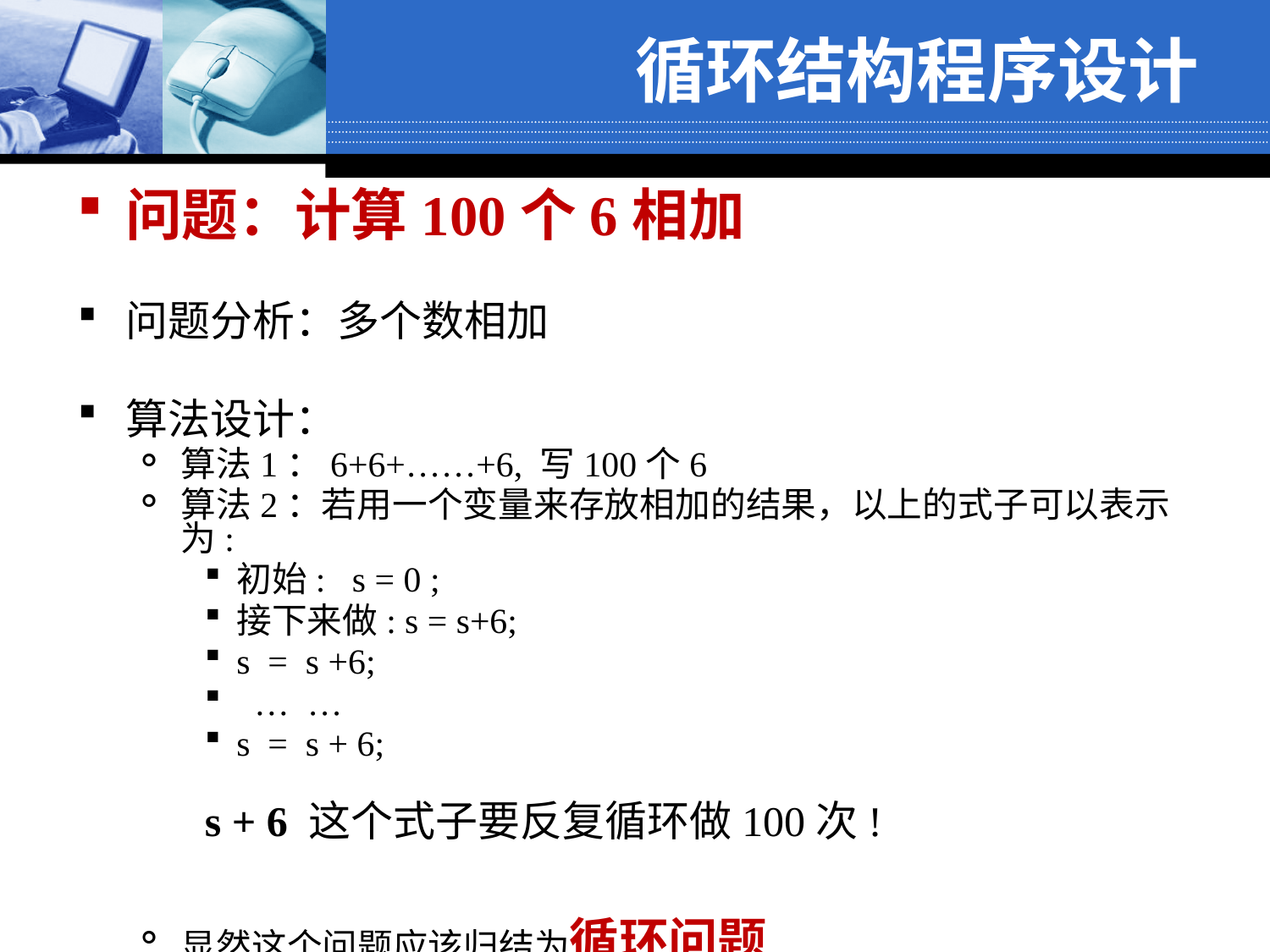

# 循环结构程序设计
问题：计算100个6相加

问题分析：多个数相加

算法设计：
算法1：6+6+……+6, 写100个6
算法2：若用一个变量来存放相加的结果，以上的式子可以表示为:
初始:   s = 0 ;
接下来做: s = s+6;
s  =  s +6;
  …  …
s  =  s + 6;

s + 6 这个式子要反复循环做100次!

显然这个问题应该归结为循环问题